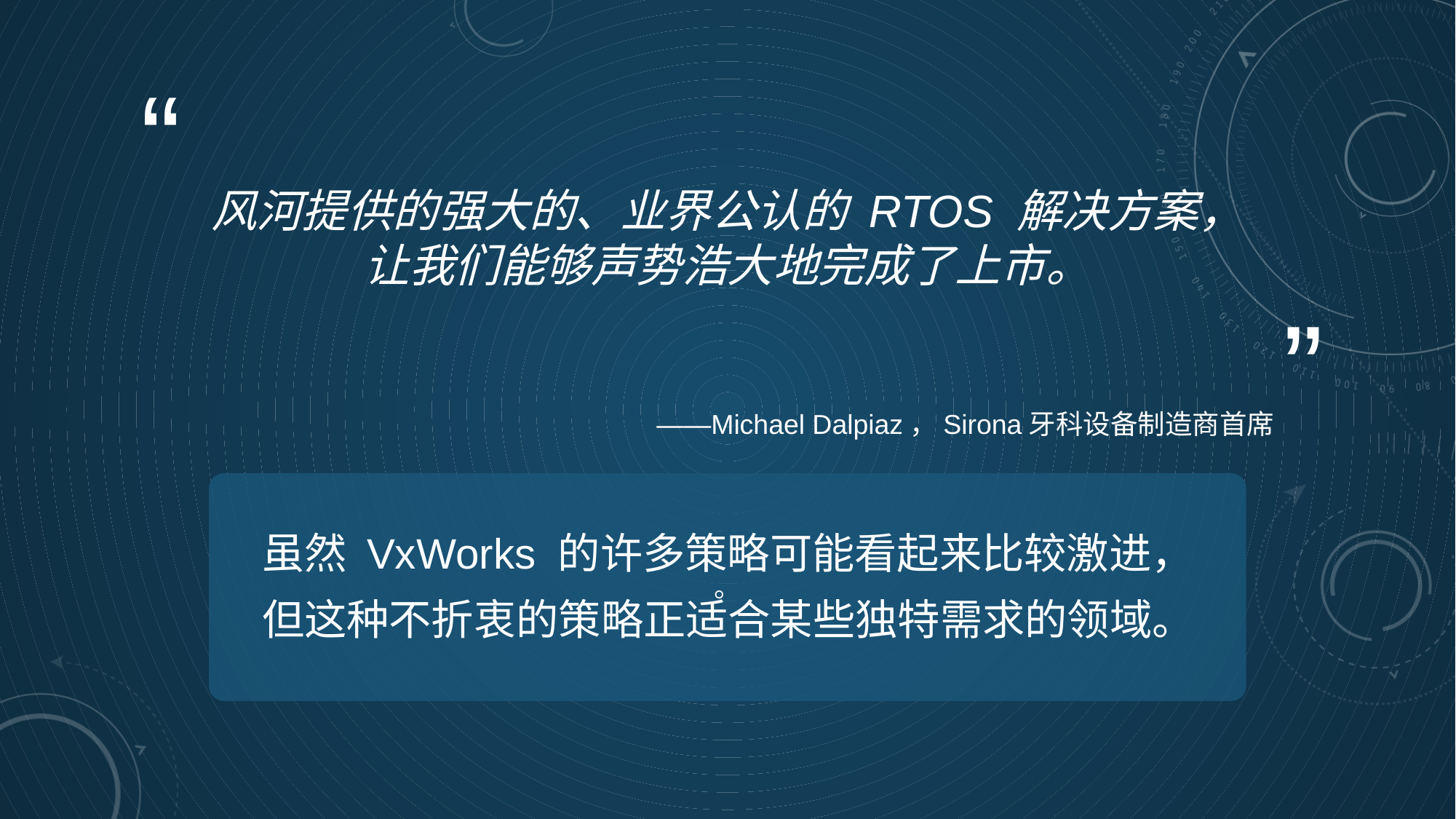

# 风河提供的强大的、业界公认的 RTOS 解决方案， 让我们能够声势浩大地完成了上市。
——Michael Dalpiaz，Sirona牙科设备制造商首席
虽然 VxWorks 的许多策略可能看起来比较激进，
但这种不折衷的策略正适合某些独特需求的领域。
。